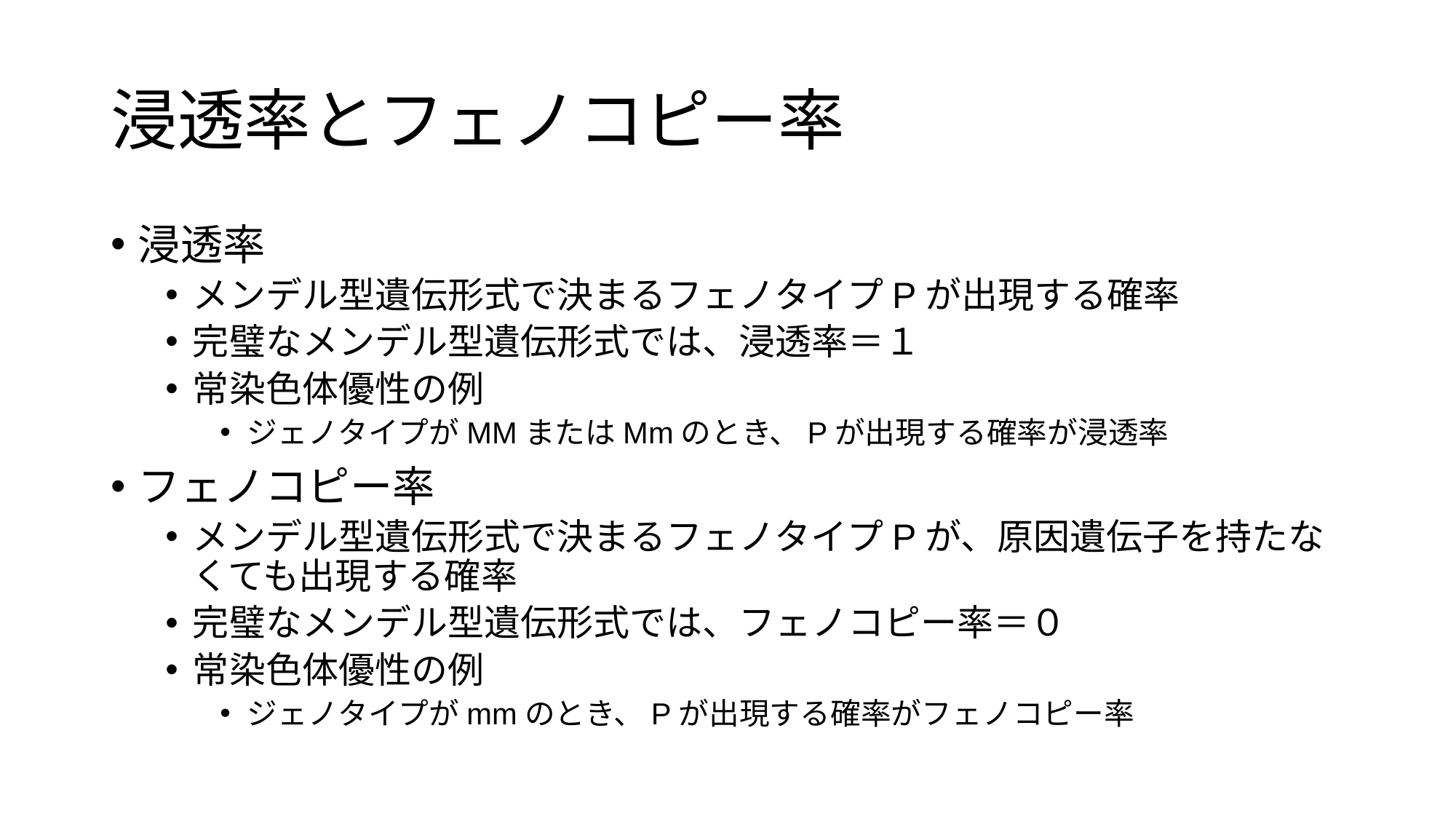

# 浸透率とフェノコピー率
浸透率
メンデル型遺伝形式で決まるフェノタイプPが出現する確率
完璧なメンデル型遺伝形式では、浸透率＝１
常染色体優性の例
ジェノタイプがMMまたはMmのとき、Pが出現する確率が浸透率
フェノコピー率
メンデル型遺伝形式で決まるフェノタイプPが、原因遺伝子を持たなくても出現する確率
完璧なメンデル型遺伝形式では、フェノコピー率＝０
常染色体優性の例
ジェノタイプがmmのとき、Pが出現する確率がフェノコピー率